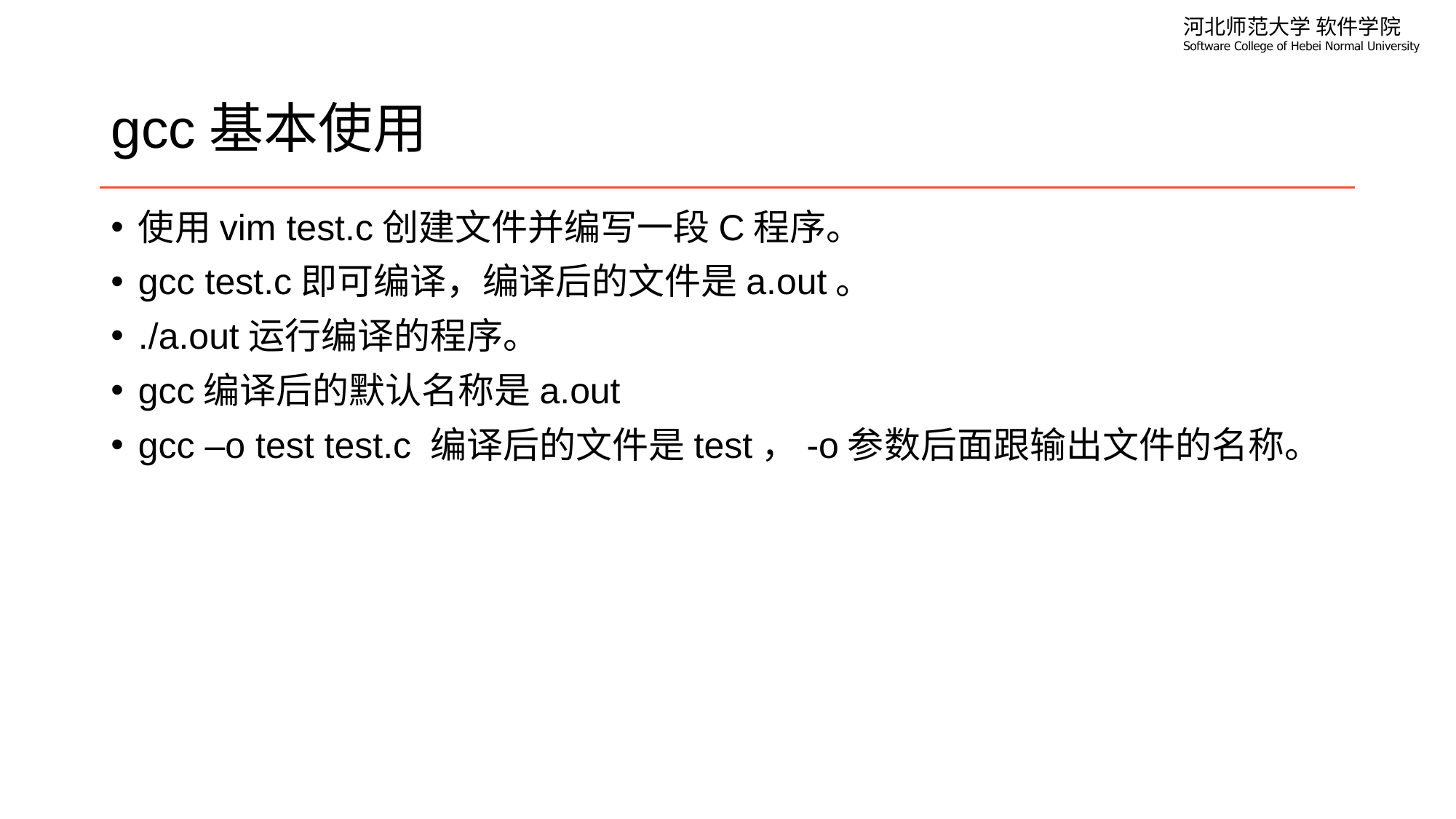

# gcc基本使用
使用vim test.c创建文件并编写一段C程序。
gcc test.c即可编译，编译后的文件是a.out。
./a.out运行编译的程序。
gcc编译后的默认名称是a.out
gcc –o test test.c 编译后的文件是test，-o参数后面跟输出文件的名称。